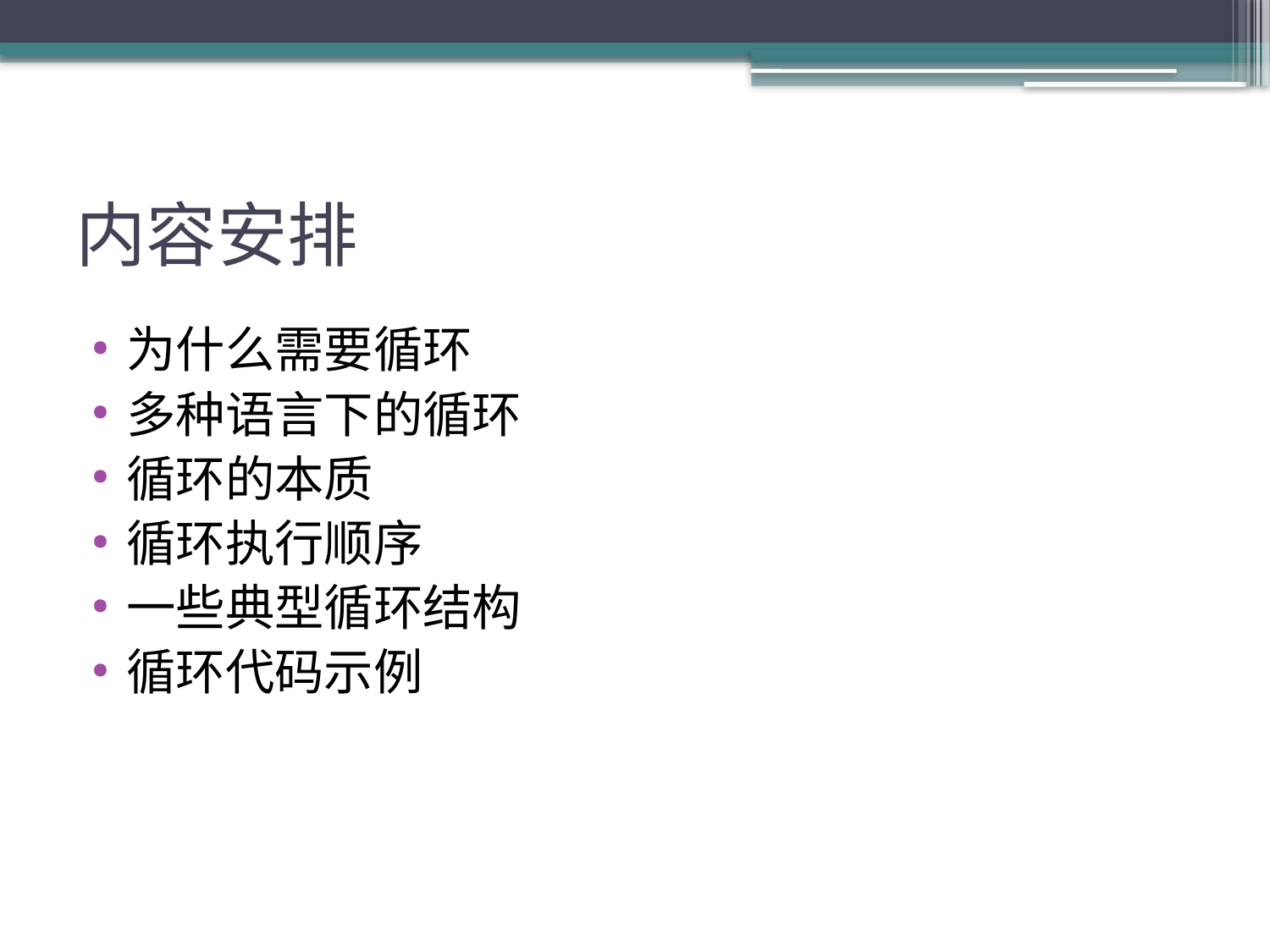

# 内容安排
为什么需要循环
多种语言下的循环
循环的本质
循环执行顺序
一些典型循环结构
循环代码示例